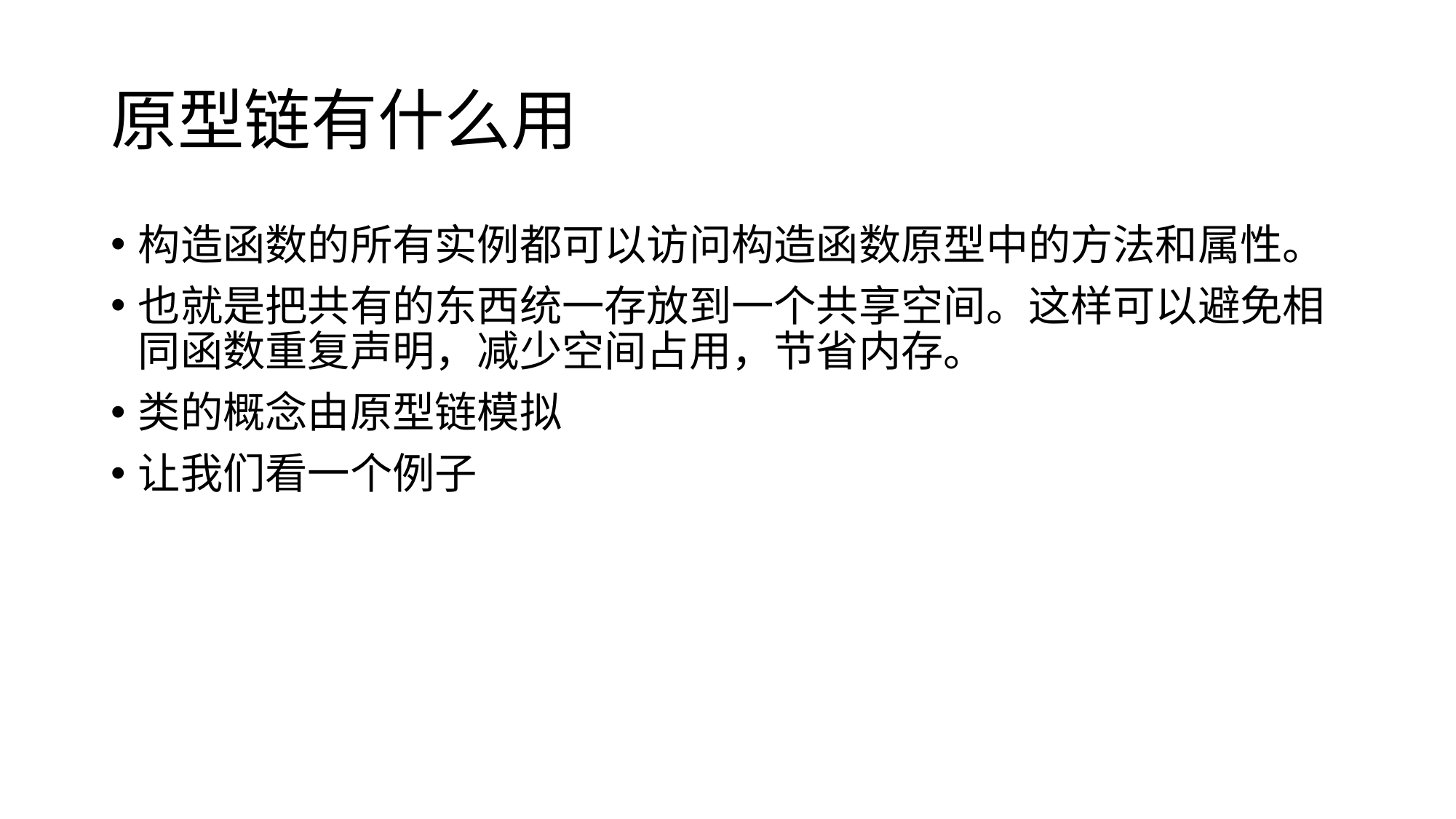

# 原型链有什么用
构造函数的所有实例都可以访问构造函数原型中的方法和属性。
也就是把共有的东西统一存放到一个共享空间。这样可以避免相同函数重复声明，减少空间占用，节省内存。
类的概念由原型链模拟
让我们看一个例子